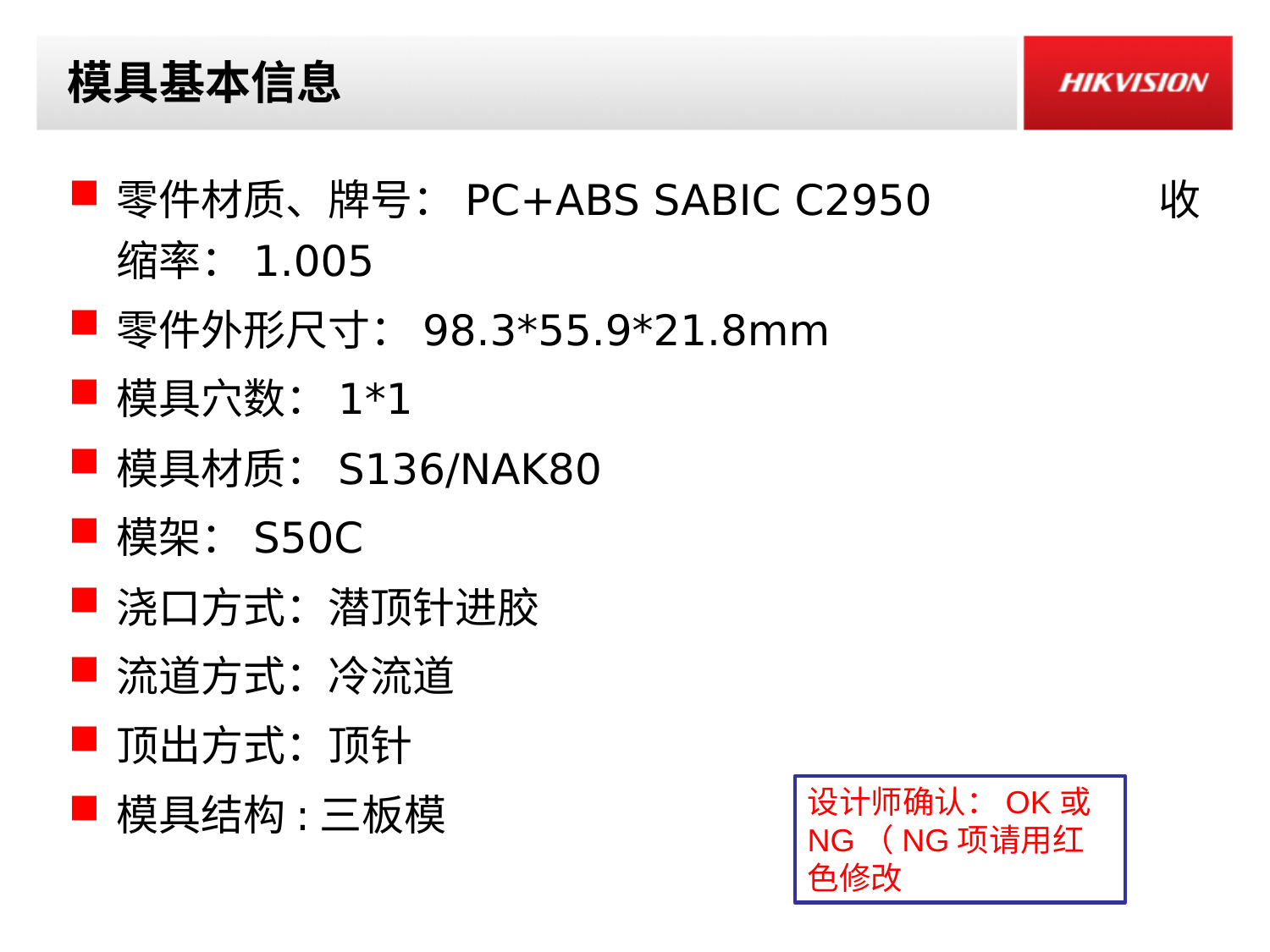

# 模具基本信息
零件材质、牌号：PC+ABS SABIC C2950                收缩率：1.005
零件外形尺寸：98.3*55.9*21.8mm
模具穴数：1*1
模具材质：S136/NAK80
模架：S50C
浇口方式：潜顶针进胶
流道方式：冷流道
顶出方式：顶针
模具结构:三板模
设计师确认：OK或NG（NG项请用红色修改